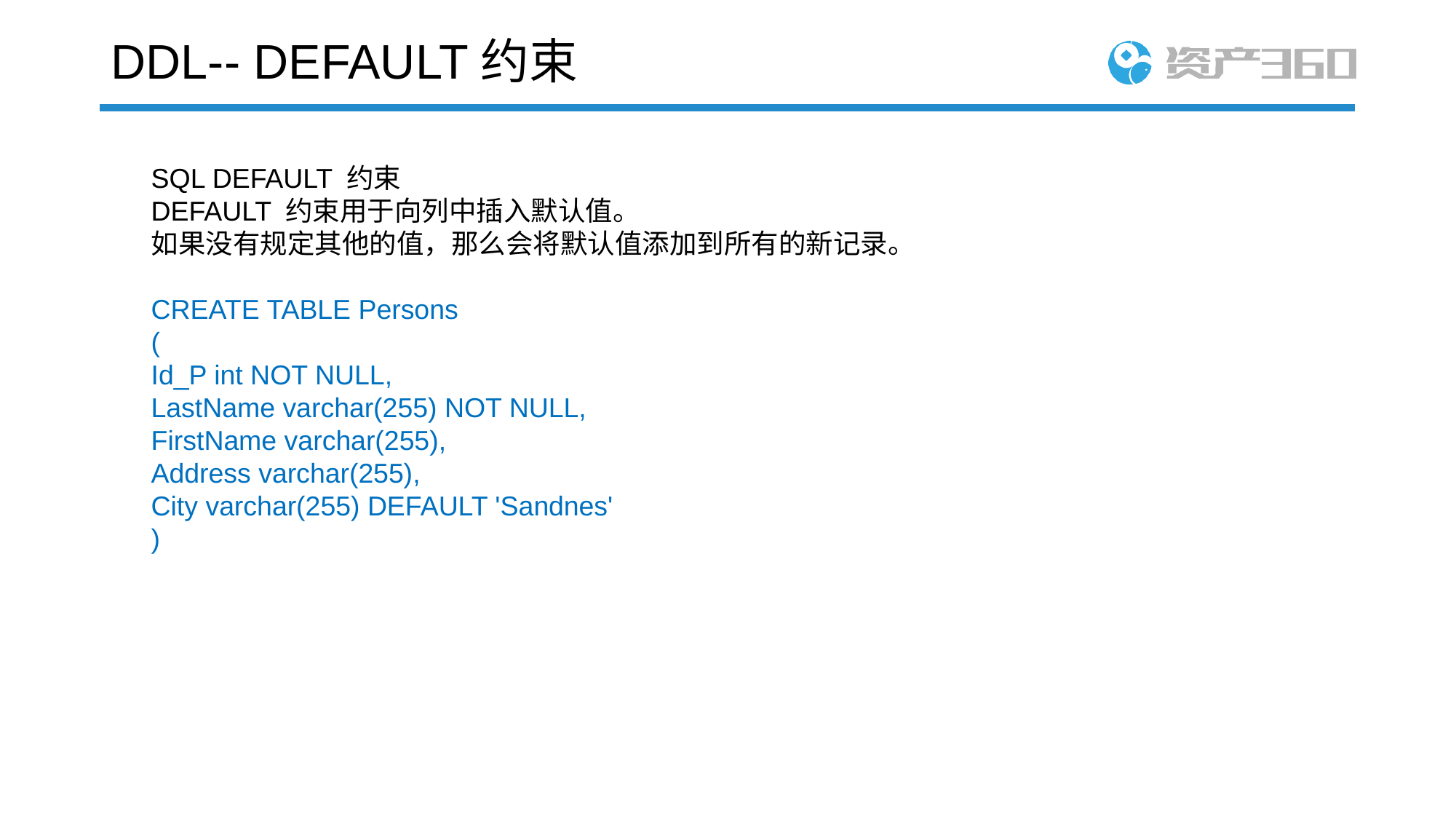

# DDL-- DEFAULT约束
SQL DEFAULT 约束
DEFAULT 约束用于向列中插入默认值。
如果没有规定其他的值，那么会将默认值添加到所有的新记录。

CREATE TABLE Persons
(
Id_P int NOT NULL,
LastName varchar(255) NOT NULL,
FirstName varchar(255),
Address varchar(255),
City varchar(255) DEFAULT 'Sandnes'
)
25